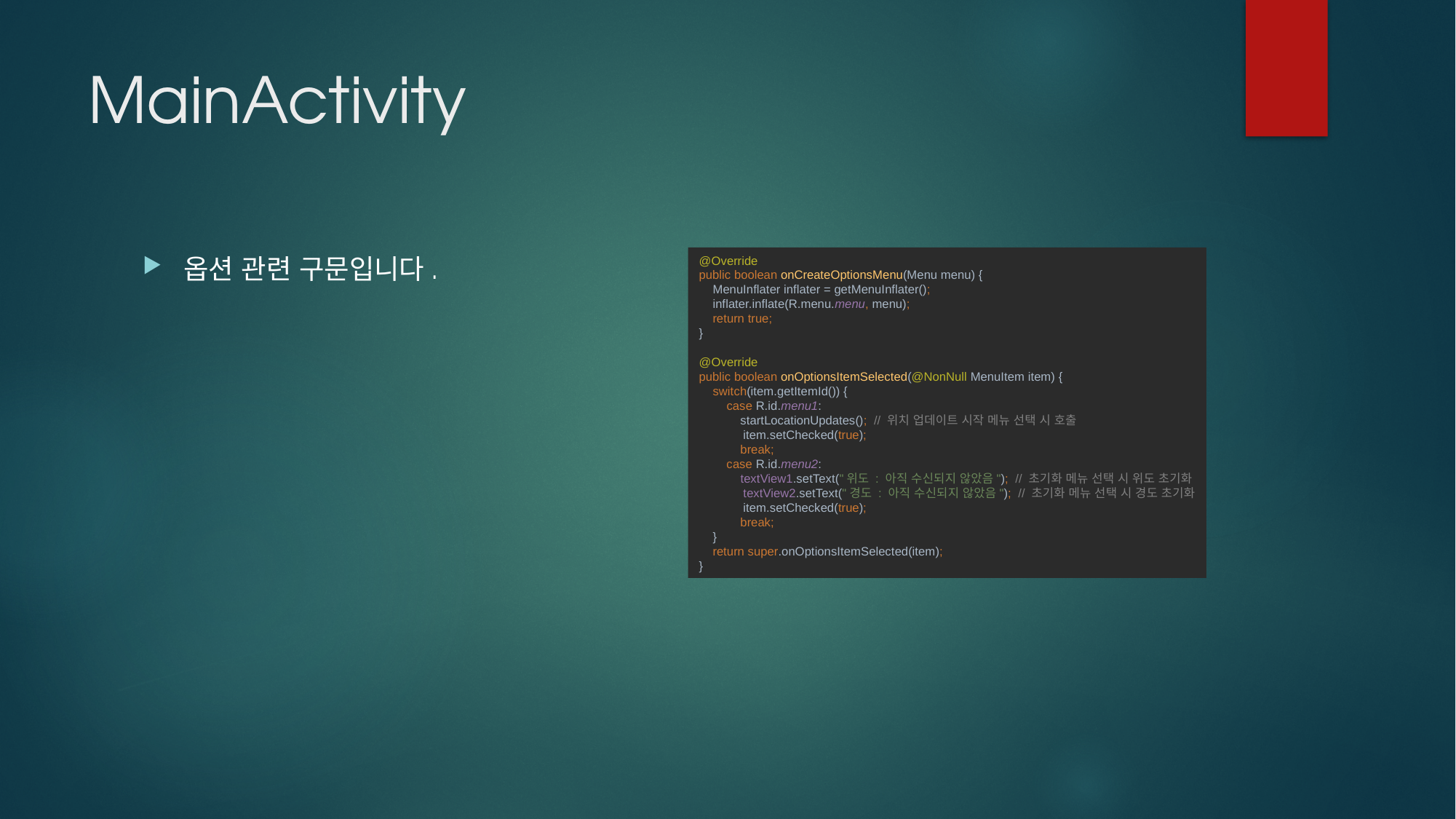

# MainActivity

@Override
public boolean onCreateOptionsMenu(Menu menu) {
    MenuInflater inflater = getMenuInflater();
    inflater.inflate(R.menu.menu, menu);
    return true;
}
@Override
public boolean onOptionsItemSelected(@NonNull MenuItem item) {
    switch(item.getItemId()) {
        case R.id.menu1:
            startLocationUpdates();  // 위치 업데이트 시작 메뉴 선택 시 호출
            item.setChecked(true);
            break;
        case R.id.menu2:
            textView1.setText("위도 : 아직 수신되지 않았음");  // 초기화 메뉴 선택 시 위도 초기화
            textView2.setText("경도 : 아직 수신되지 않았음");  // 초기화 메뉴 선택 시 경도 초기화
            item.setChecked(true);
            break;
    }
    return super.onOptionsItemSelected(item);
}
옵션 관련 구문입니다.